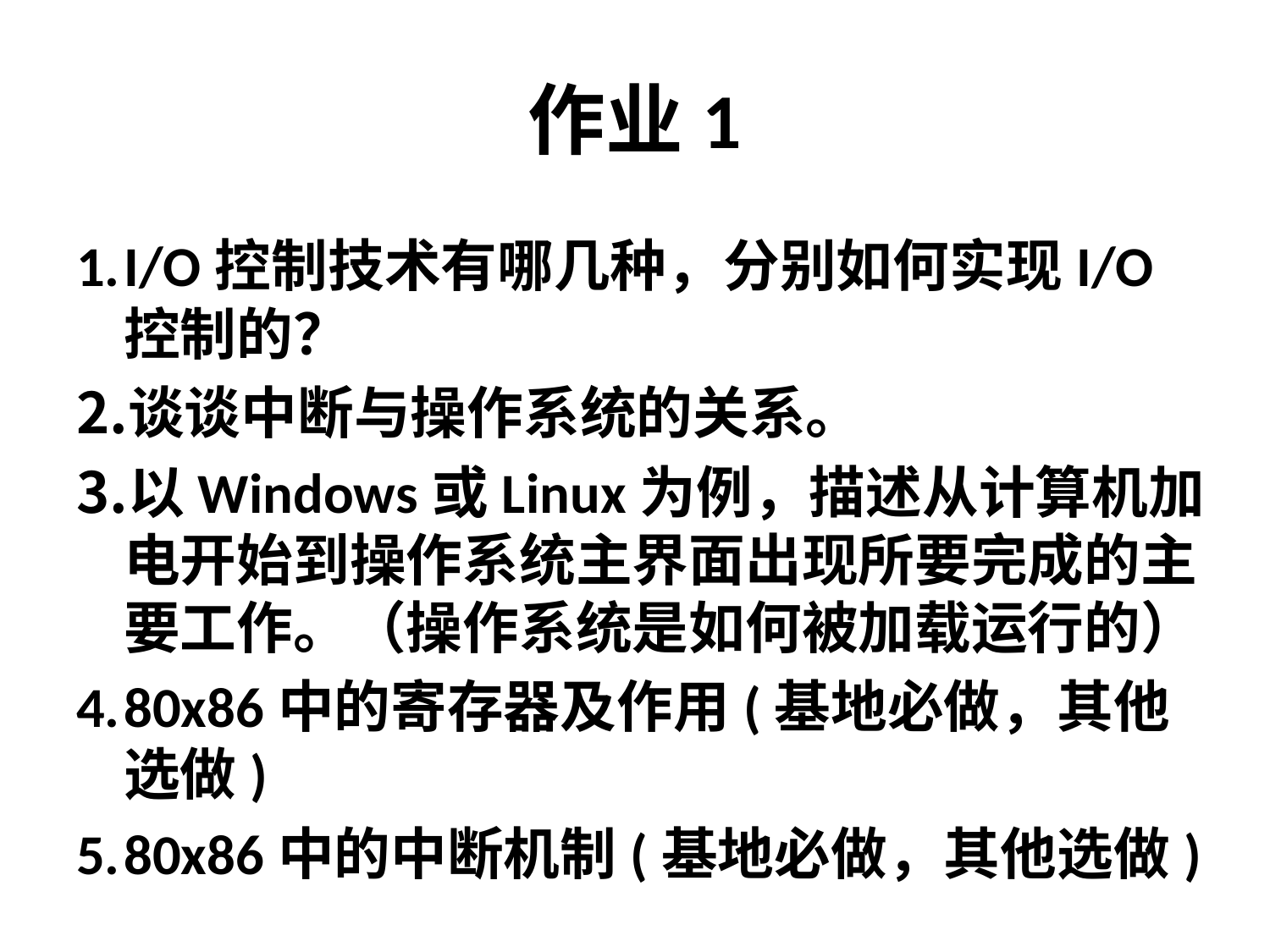

# 作业1
I/O控制技术有哪几种，分别如何实现I/O控制的？
谈谈中断与操作系统的关系。
以Windows或Linux为例，描述从计算机加电开始到操作系统主界面出现所要完成的主要工作。（操作系统是如何被加载运行的）
80x86中的寄存器及作用(基地必做，其他选做)
80x86中的中断机制(基地必做，其他选做)